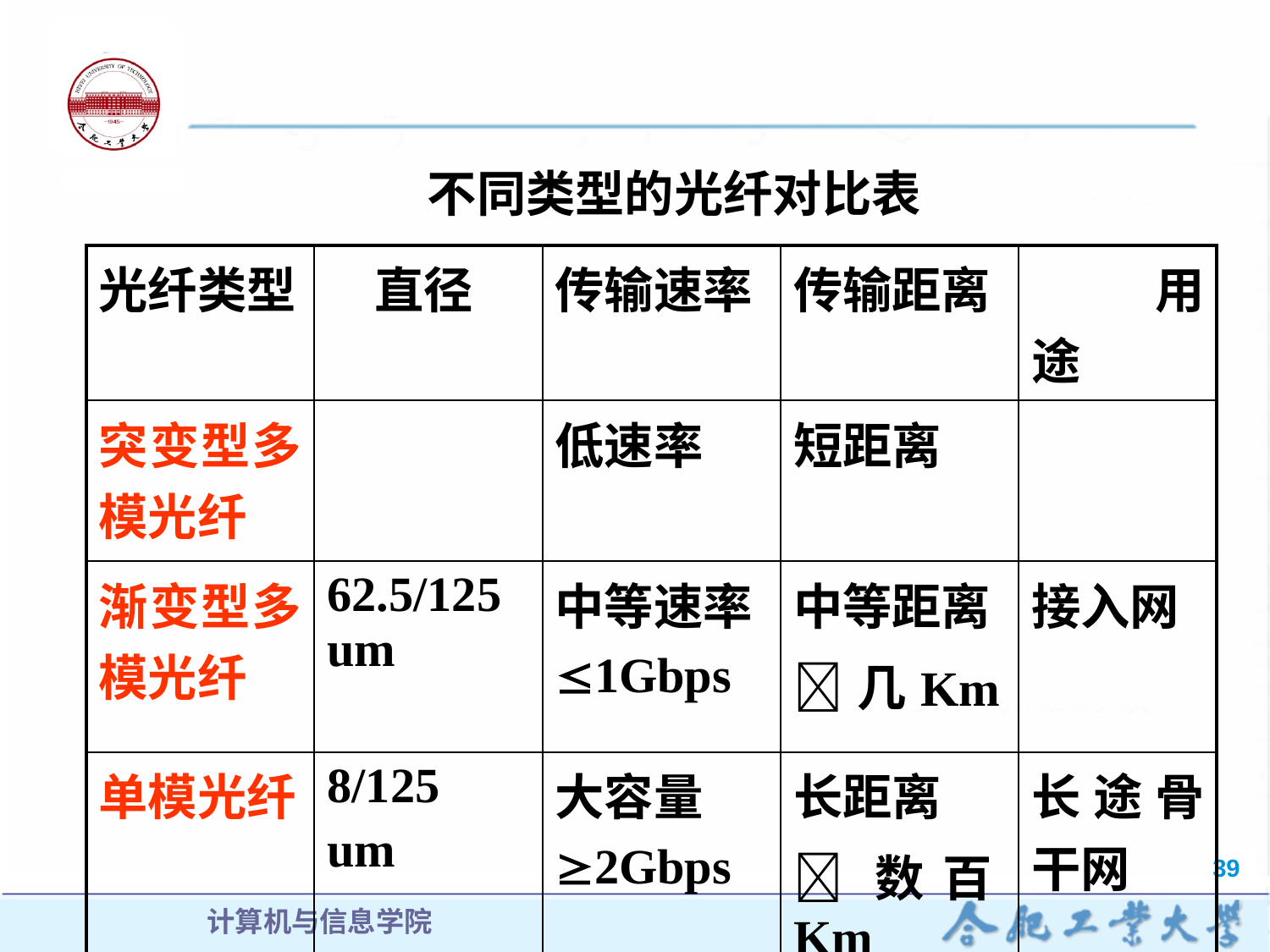

不同类型的光纤对比表
| 光纤类型 | 直径 | 传输速率 | 传输距离 | 用途 |
| --- | --- | --- | --- | --- |
| 突变型多模光纤 |  | 低速率 | 短距离 |  |
| 渐变型多模光纤 | 62.5/125 um | 中等速率 ≤1Gbps | 中等距离 ≤几Km | 接入网 |
| 单模光纤 | 8/125 um | 大容量 ≥2Gbps | 长距离 ≥数百Km | 长途骨干网 |